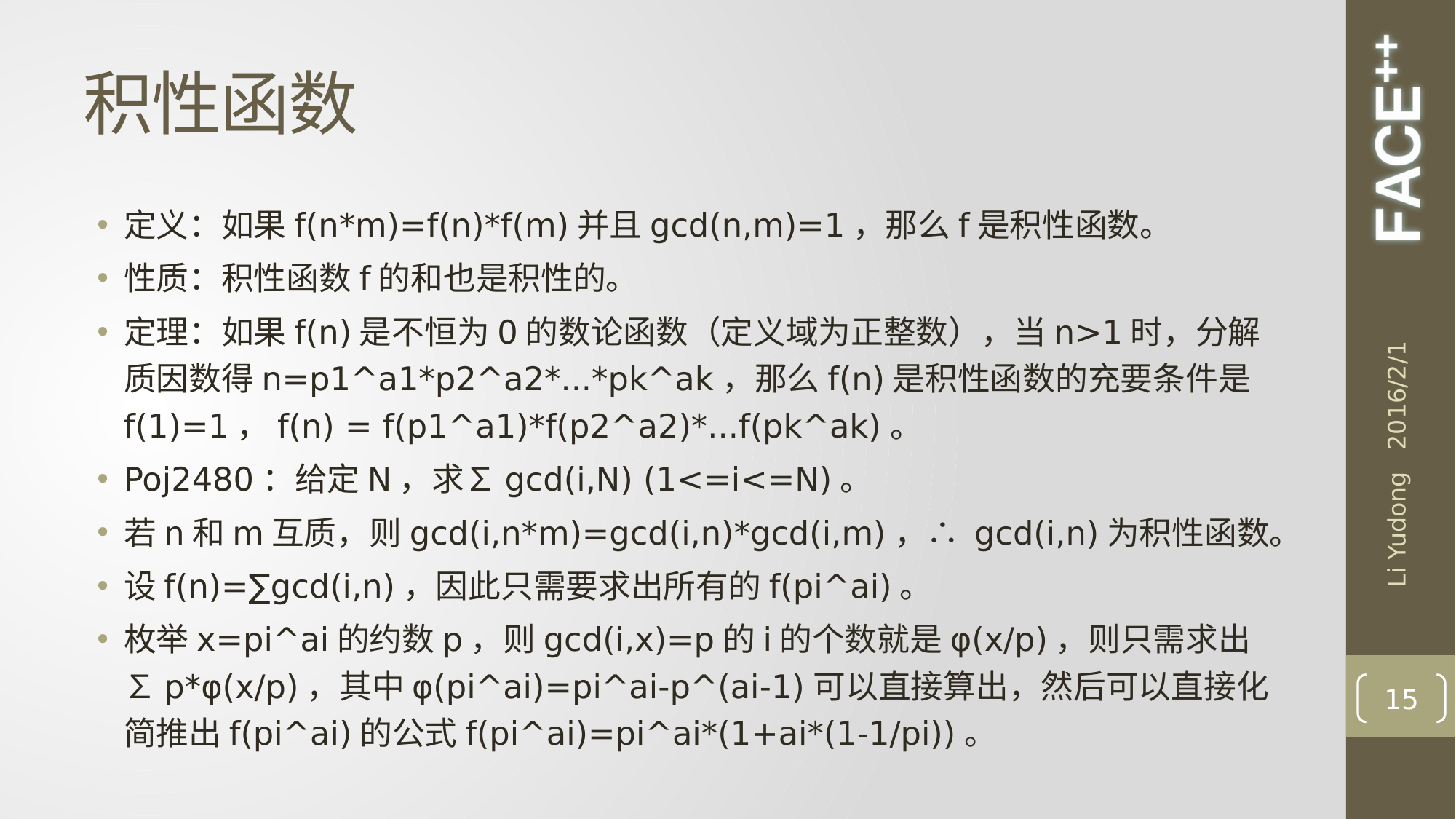

# 积性函数
定义：如果f(n*m)=f(n)*f(m)并且gcd(n,m)=1，那么f是积性函数。
性质：积性函数f的和也是积性的。
定理：如果f(n)是不恒为0的数论函数（定义域为正整数），当n>1时，分解质因数得n=p1^a1*p2^a2*...*pk^ak，那么f(n)是积性函数的充要条件是f(1)=1，f(n) = f(p1^a1)*f(p2^a2)*...f(pk^ak)。
Poj2480：给定N，求∑gcd(i,N) (1<=i<=N)。
若n和m互质，则gcd(i,n*m)=gcd(i,n)*gcd(i,m)，∴ gcd(i,n)为积性函数。
设f(n)=∑gcd(i,n)，因此只需要求出所有的f(pi^ai)。
枚举x=pi^ai的约数p，则gcd(i,x)=p的i的个数就是φ(x/p)，则只需求出∑p*φ(x/p)，其中φ(pi^ai)=pi^ai-p^(ai-1)可以直接算出，然后可以直接化简推出f(pi^ai)的公式f(pi^ai)=pi^ai*(1+ai*(1-1/pi))。
2016/2/1
Li Yudong
15